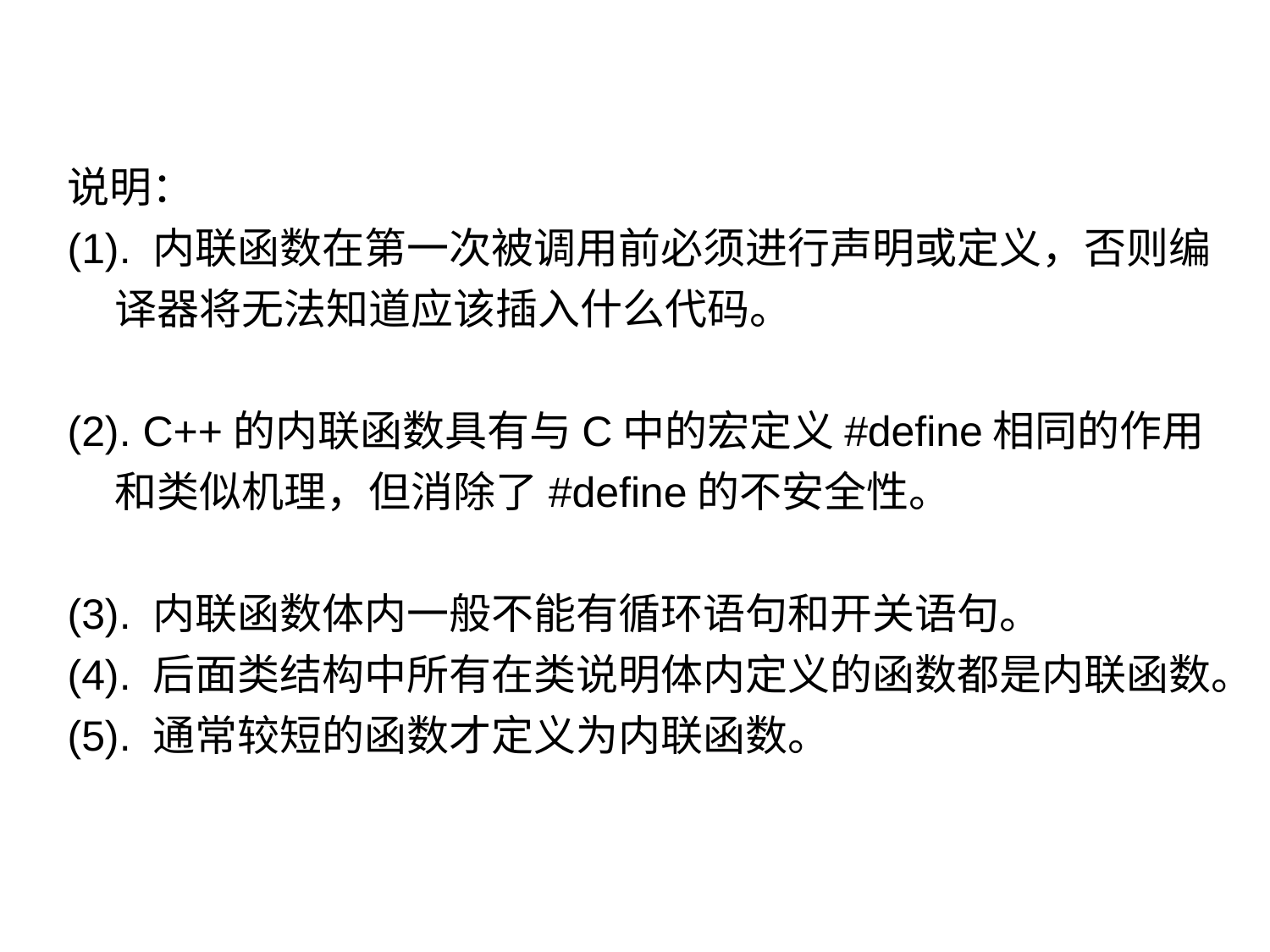

说明：
(1). 内联函数在第一次被调用前必须进行声明或定义，否则编译器将无法知道应该插入什么代码。

(2). C++的内联函数具有与C中的宏定义#define相同的作用和类似机理，但消除了#define的不安全性。

(3). 内联函数体内一般不能有循环语句和开关语句。
(4). 后面类结构中所有在类说明体内定义的函数都是内联函数。
(5). 通常较短的函数才定义为内联函数。